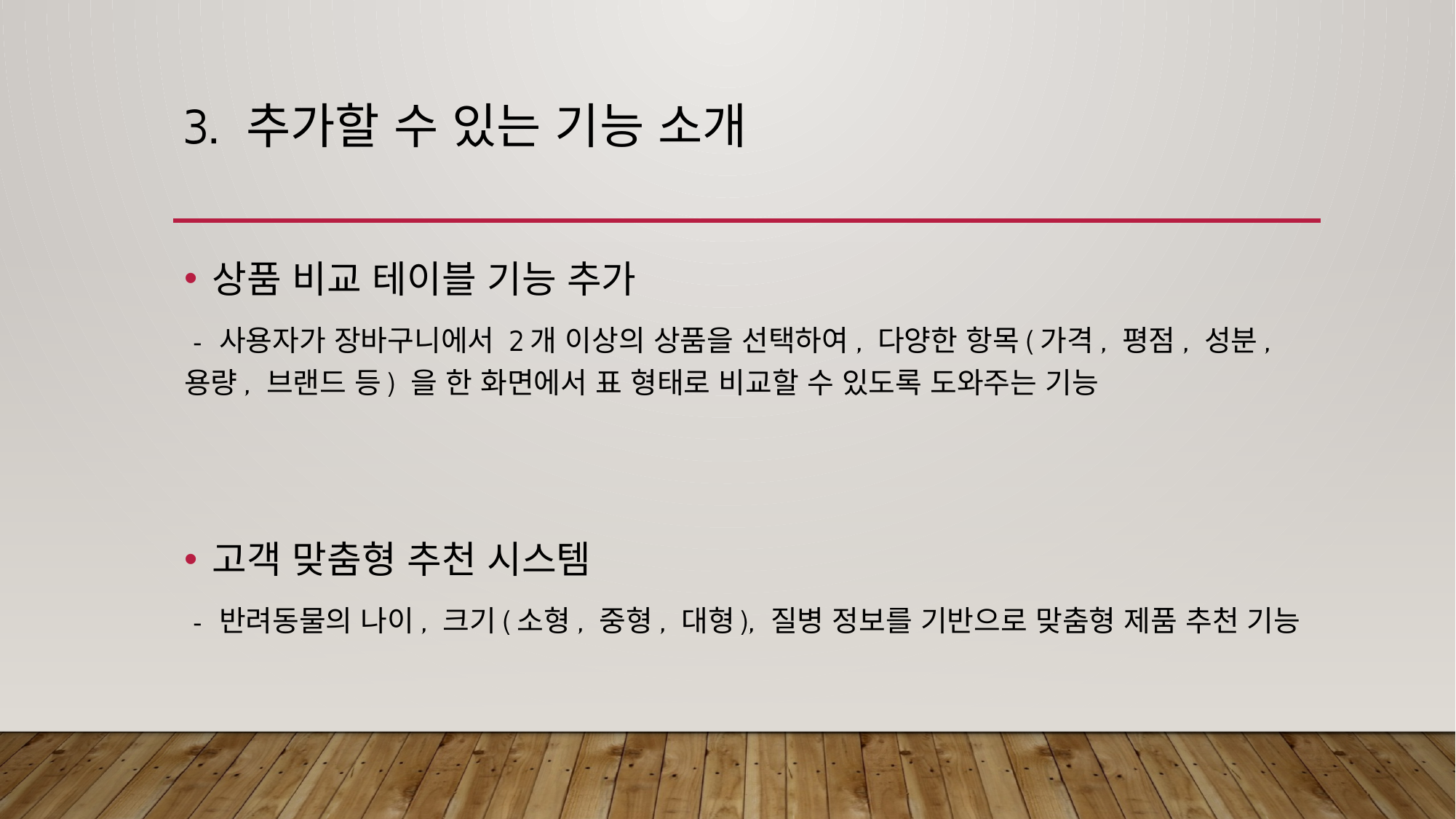

# 3. 추가할 수 있는 기능 소개
상품 비교 테이블 기능 추가
 - 사용자가 장바구니에서 2개 이상의 상품을 선택하여, 다양한 항목(가격, 평점, 성분, 용량, 브랜드 등) 을 한 화면에서 표 형태로 비교할 수 있도록 도와주는 기능

고객 맞춤형 추천 시스템
 - 반려동물의 나이, 크기(소형, 중형, 대형), 질병 정보를 기반으로 맞춤형 제품 추천 기능